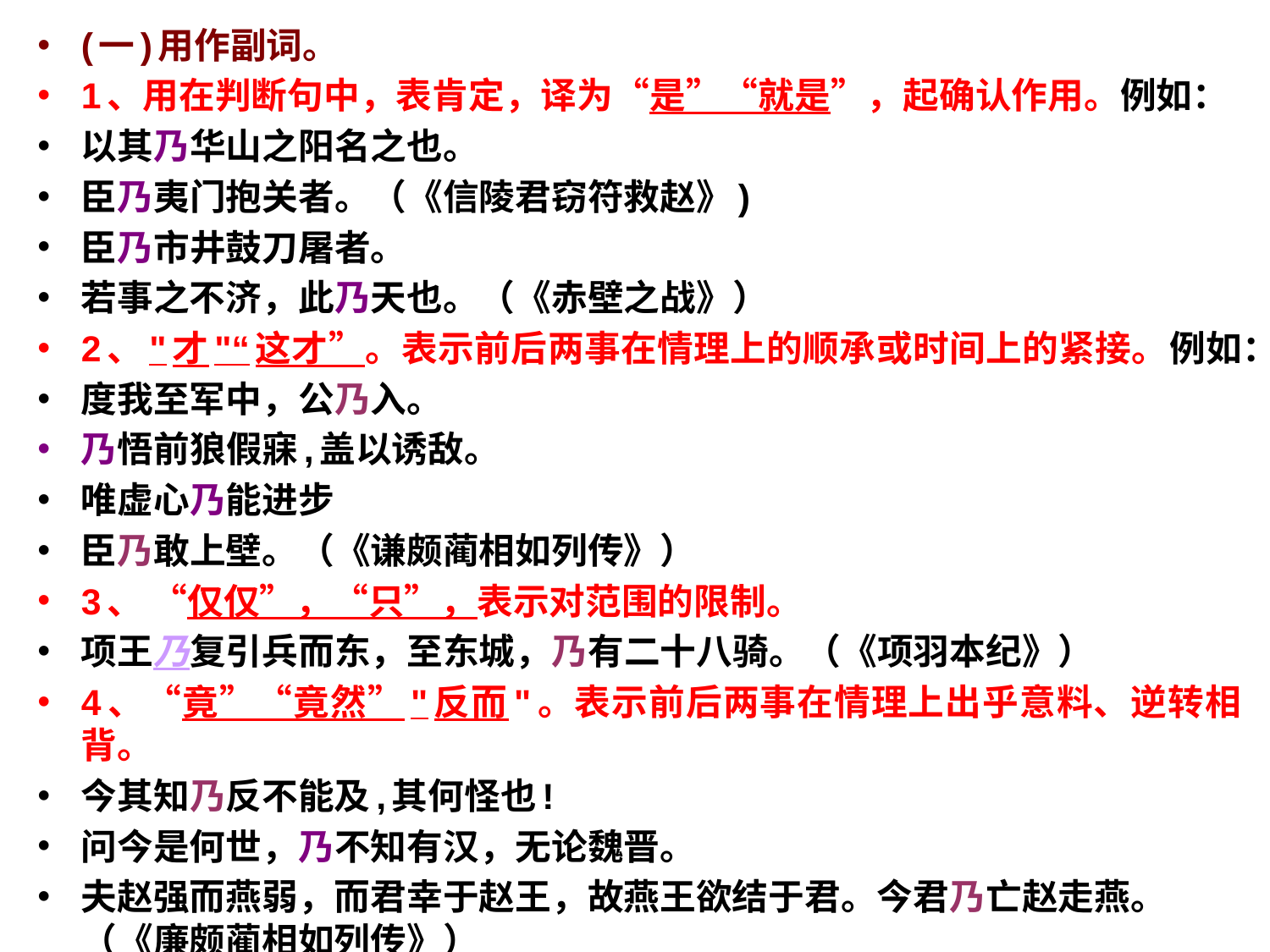

(一)用作副词。
1、用在判断句中，表肯定，译为“是”“就是”，起确认作用。例如：
以其乃华山之阳名之也。
臣乃夷门抱关者。（《信陵君窃符救赵》)
臣乃市井鼓刀屠者。
若事之不济，此乃天也。（《赤壁之战》）
2、"才"“这才”。表示前后两事在情理上的顺承或时间上的紧接。例如：
度我至军中，公乃入。
乃悟前狼假寐,盖以诱敌。
唯虚心乃能进步
臣乃敢上壁。（《谦颇蔺相如列传》）
3、 “仅仅”，“只”，表示对范围的限制。
项王乃复引兵而东，至东城，乃有二十八骑。（《项羽本纪》）
4、“竟”“竟然”"反而"。表示前后两事在情理上出乎意料、逆转相背。
今其知乃反不能及,其何怪也!
问今是何世，乃不知有汉，无论魏晋。
夫赵强而燕弱，而君幸于赵王，故燕王欲结于君。今君乃亡赵走燕。（《廉颇蔺相如列传》）